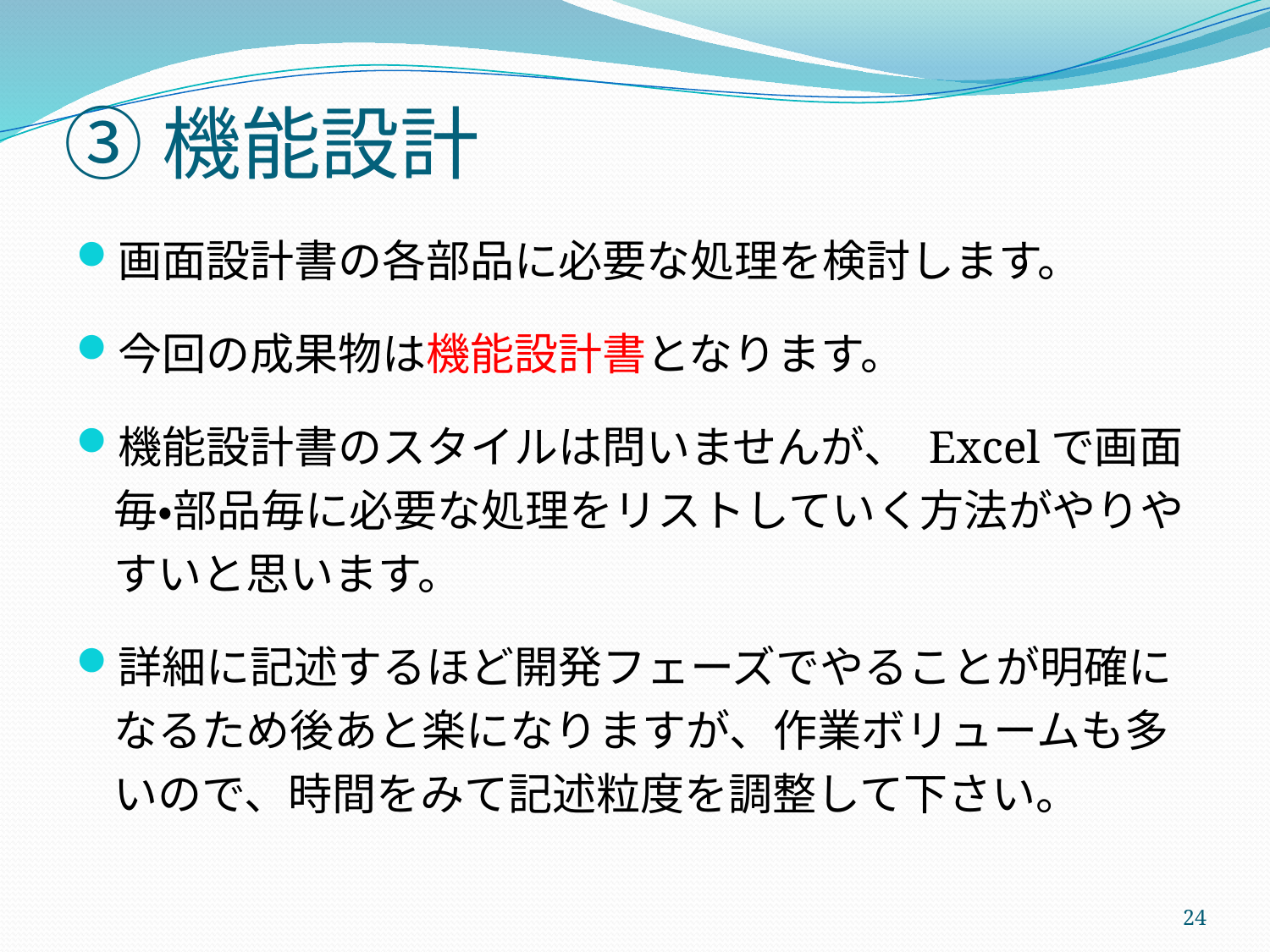

# ③機能設計
画面設計書の各部品に必要な処理を検討します。
今回の成果物は機能設計書となります。
機能設計書のスタイルは問いませんが、 Excelで画面毎・部品毎に必要な処理をリストしていく方法がやりやすいと思います。
詳細に記述するほど開発フェーズでやることが明確になるため後あと楽になりますが、作業ボリュームも多いので、時間をみて記述粒度を調整して下さい。
24